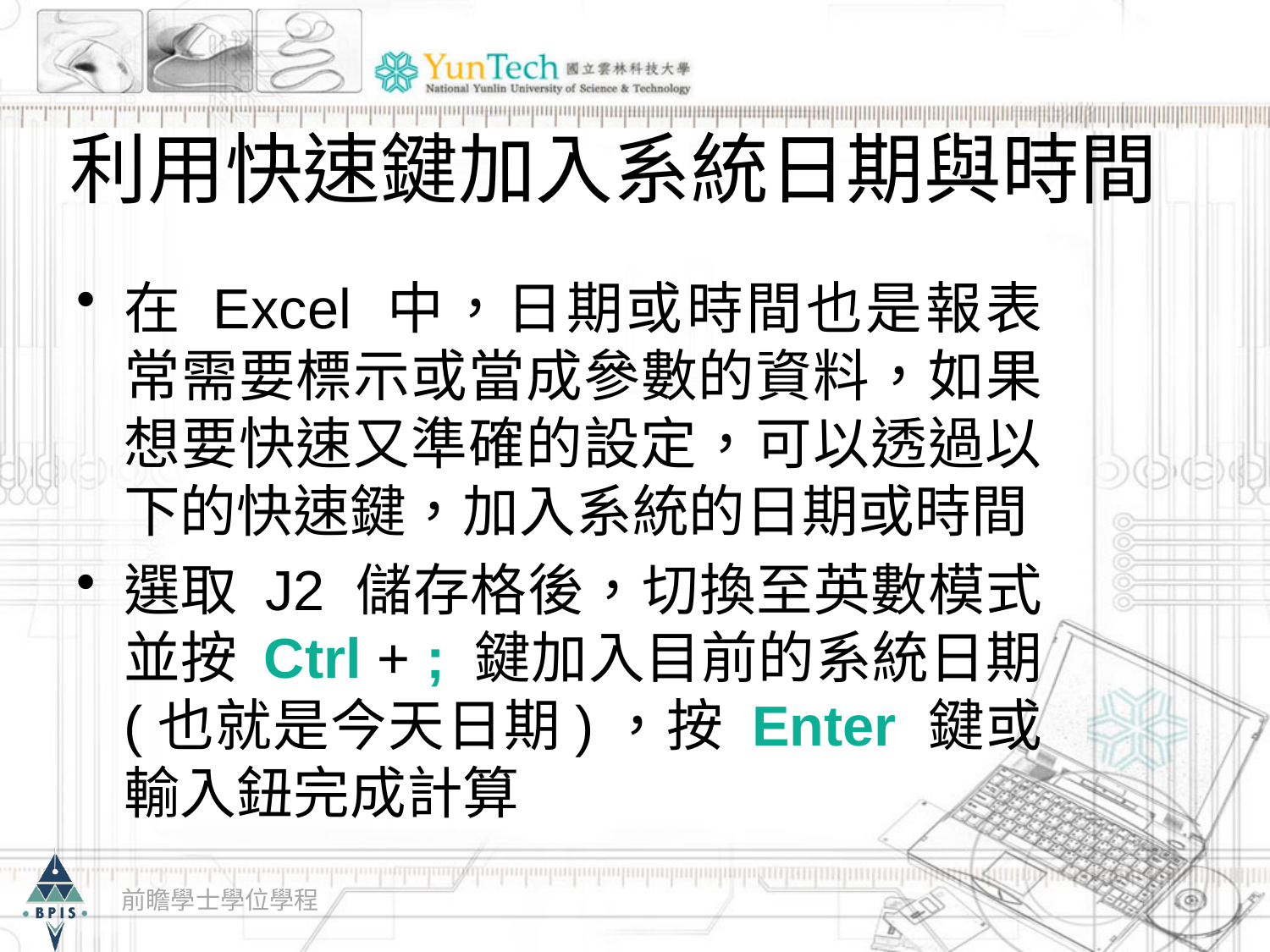

# 利用快速鍵加入系統日期與時間
在 Excel 中，日期或時間也是報表常需要標示或當成參數的資料，如果想要快速又準確的設定，可以透過以下的快速鍵，加入系統的日期或時間
選取 J2 儲存格後，切換至英數模式並按 Ctrl + ; 鍵加入目前的系統日期 (也就是今天日期)，按 Enter 鍵或輸入鈕完成計算